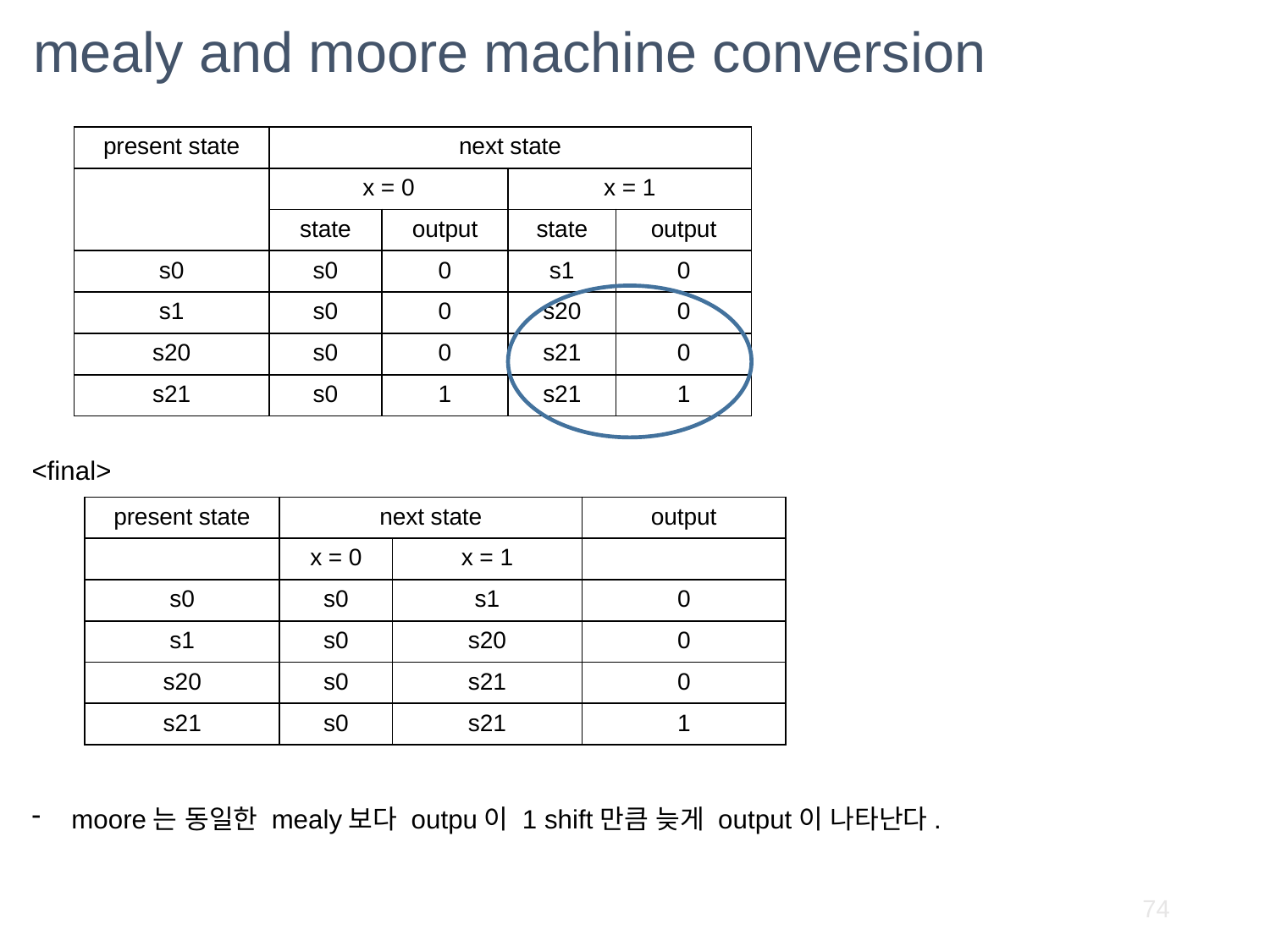

mealy and moore machine conversion

<final>

moore는 동일한 mealy보다 outpu이 1 shift만큼 늦게 output이 나타난다.

| present state | next state |  |  |  |
| --- | --- | --- | --- | --- |
|  | x = 0 |  | x = 1 |  |
|  | state | output | state | output |
| s0 | s0 | 0 | s1 | 0 |
| s1 | s0 | 0 | s20 | 0 |
| s20 | s0 | 0 | s21 | 0 |
| s21 | s0 | 1 | s21 | 1 |

| present state | next state |  | output |
| --- | --- | --- | --- |
|  | x = 0 | x = 1 |  |
| s0 | s0 | s1 | 0 |
| s1 | s0 | s20 | 0 |
| s20 | s0 | s21 | 0 |
| s21 | s0 | s21 | 1 |
74